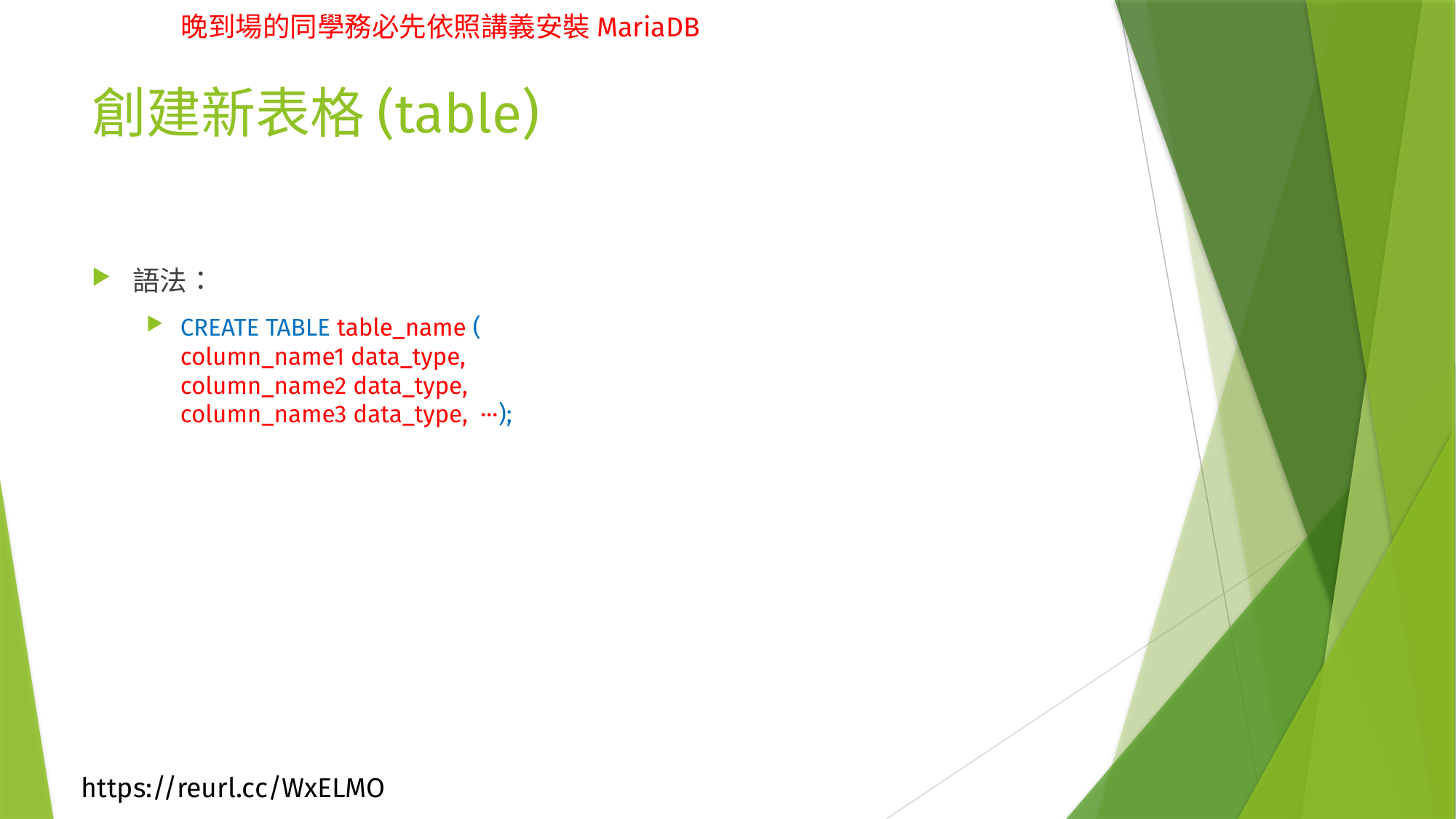

# 創建新表格(table)
語法：
CREATE TABLE table_name (
column_name1 data_type,
column_name2 data_type,
column_name3 data_type,  ···);